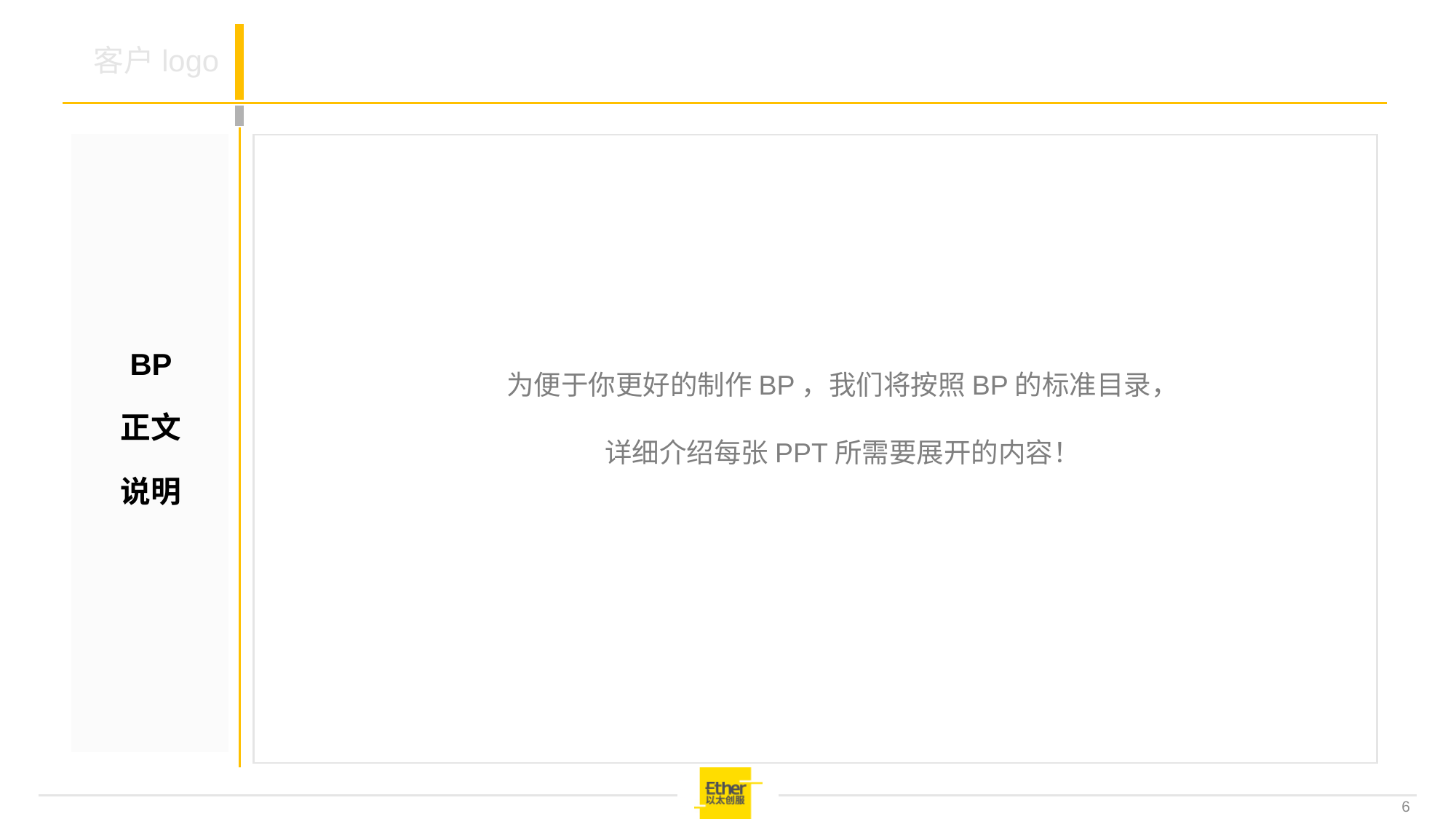

#

为便于你更好的制作BP，我们将按照BP的标准目录，
详细介绍每张PPT所需要展开的内容！

BP
正文
说明
6